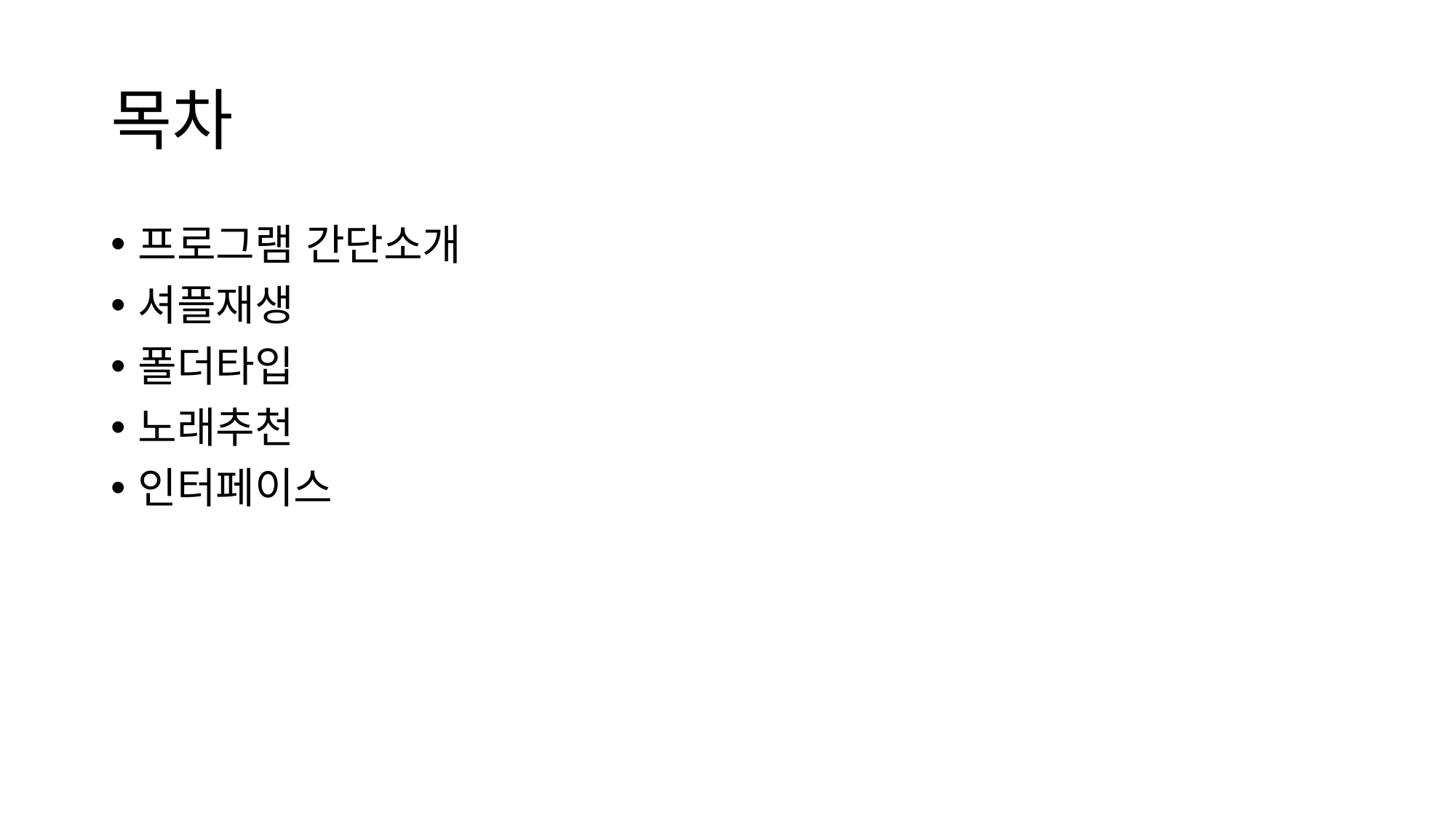

# 목차
프로그램 간단소개
셔플재생
폴더타입
노래추천
인터페이스